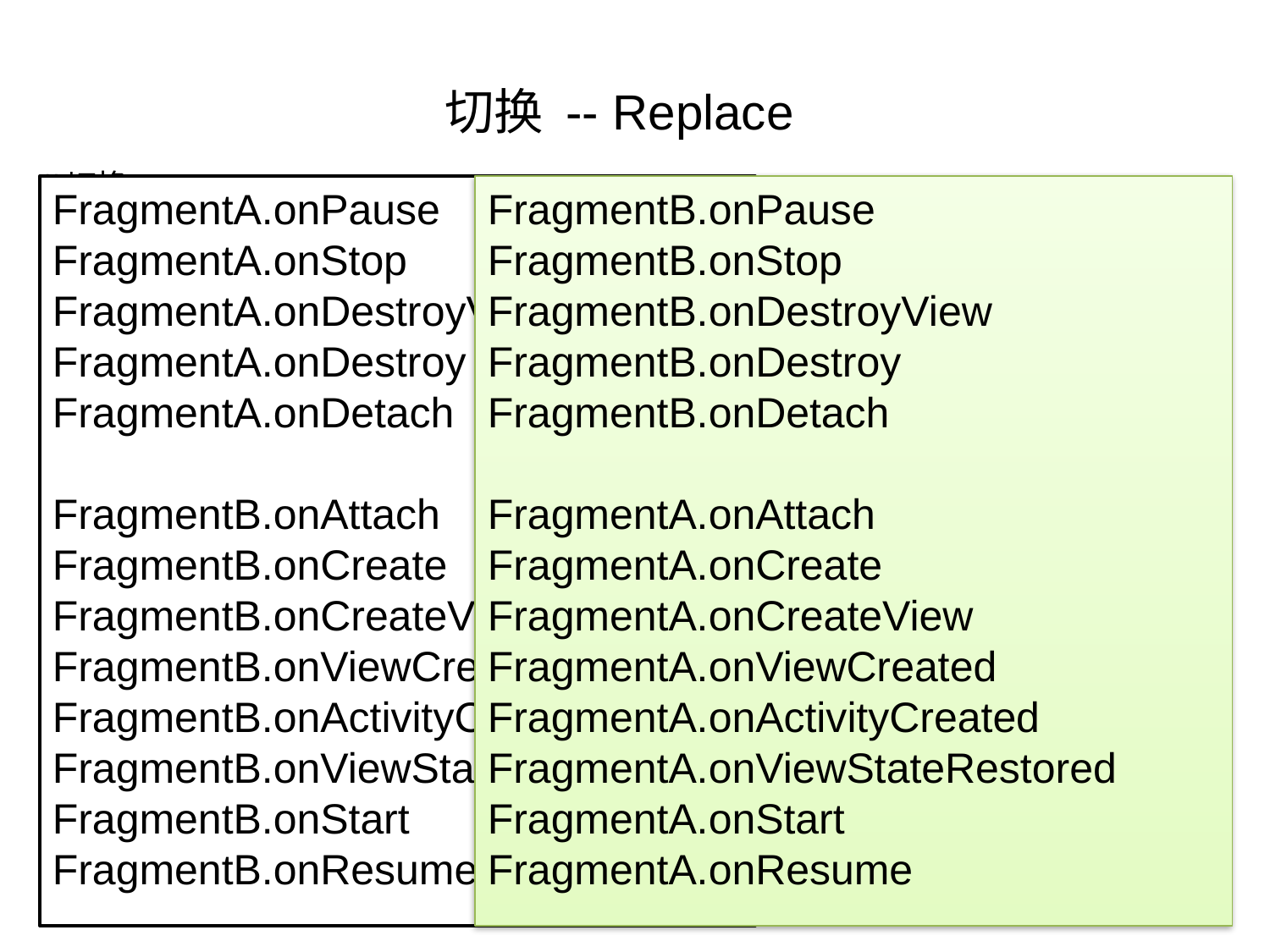

切换 -- Replace
//切换
ft.replace(R.id.ll_parent_content, FragmentB);
//返回
ft.replace(R.id.ll_parent_content, FragmentA);
FragmentA.onPause
FragmentA.onStop
FragmentA.onDestroyView
FragmentA.onDestroy
FragmentA.onDetach

FragmentB.onAttach
FragmentB.onCreate
FragmentB.onCreateView
FragmentB.onViewCreated
FragmentB.onActivityCreated
FragmentB.onViewStateRestored
FragmentB.onStart
FragmentB.onResume
FragmentB.onPause
FragmentB.onStop
FragmentB.onDestroyView
FragmentB.onDestroy
FragmentB.onDetach

FragmentA.onAttach
FragmentA.onCreate
FragmentA.onCreateView
FragmentA.onViewCreated
FragmentA.onActivityCreated
FragmentA.onViewStateRestored
FragmentA.onStart
FragmentA.onResume